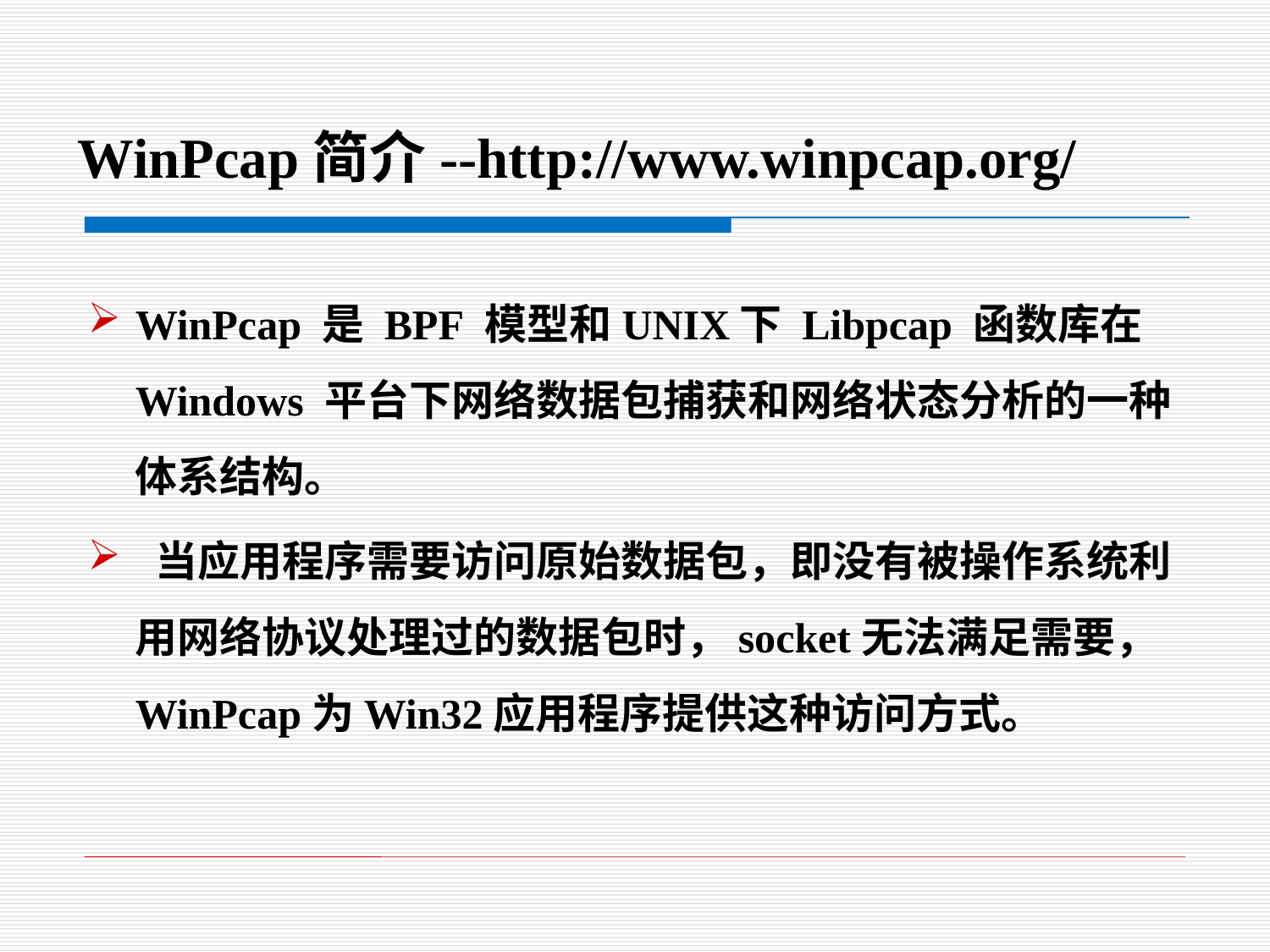

# WinPcap简介--http://www.winpcap.org/
WinPcap 是 BPF 模型和UNIX下 Libpcap 函数库在 Windows 平台下网络数据包捕获和网络状态分析的一种体系结构。
 当应用程序需要访问原始数据包，即没有被操作系统利用网络协议处理过的数据包时，socket无法满足需要，WinPcap为Win32应用程序提供这种访问方式。